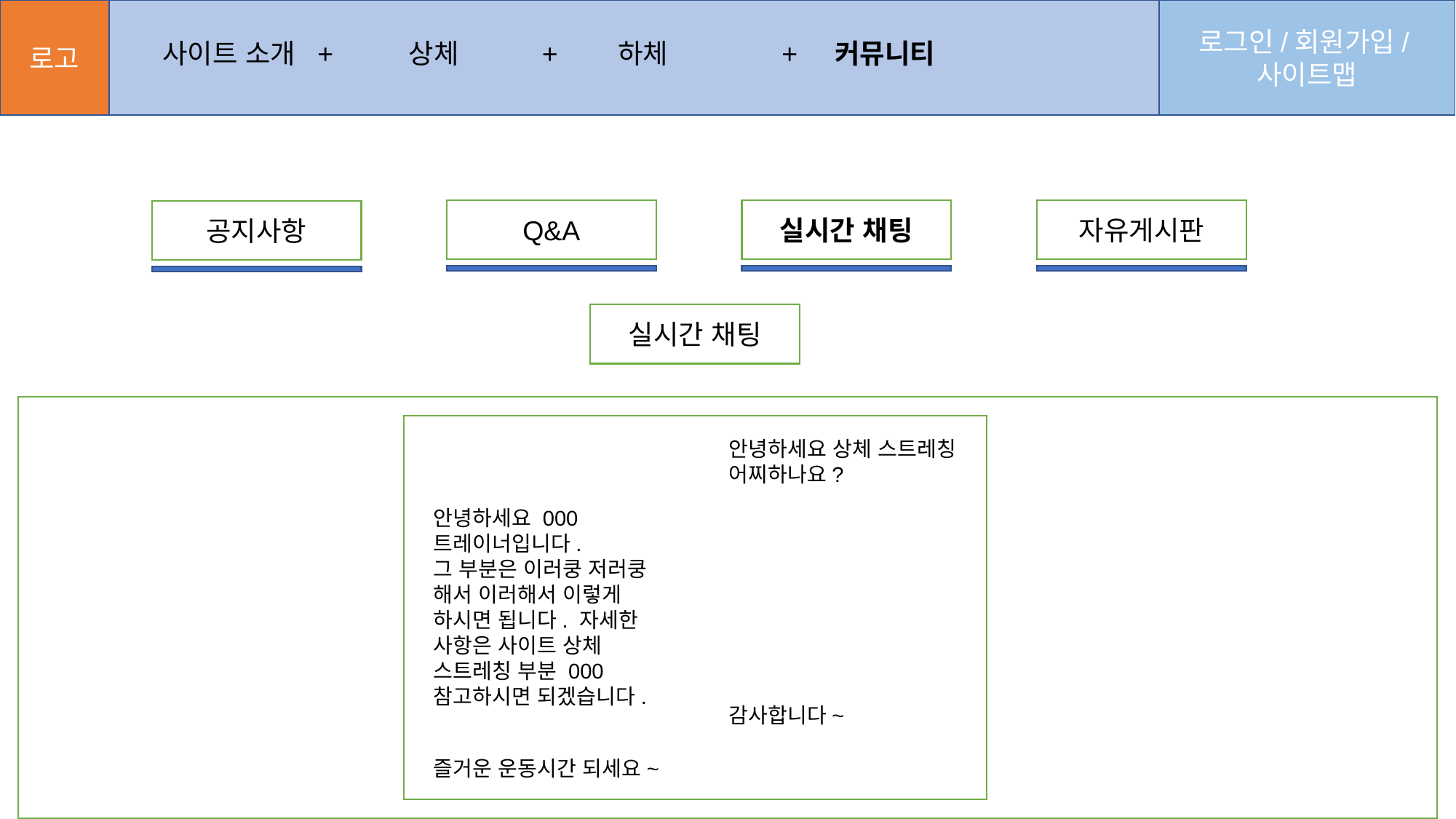

로고

로그인/회원가입/사이트맵
사이트 소개  +         상체          +       하체              +    커뮤니티
Q&A
실시간 채팅
자유게시판
공지사항

실시간 채팅

안녕하세요 상체 스트레칭 어찌하나요?
안녕하세요 000 트레이너입니다.
그 부분은 이러쿵 저러쿵 해서 이러해서 이렇게 하시면 됩니다. 자세한 사항은 사이트 상체 스트레칭 부분 000 참고하시면 되겠습니다.
감사합니다~
즐거운 운동시간 되세요~